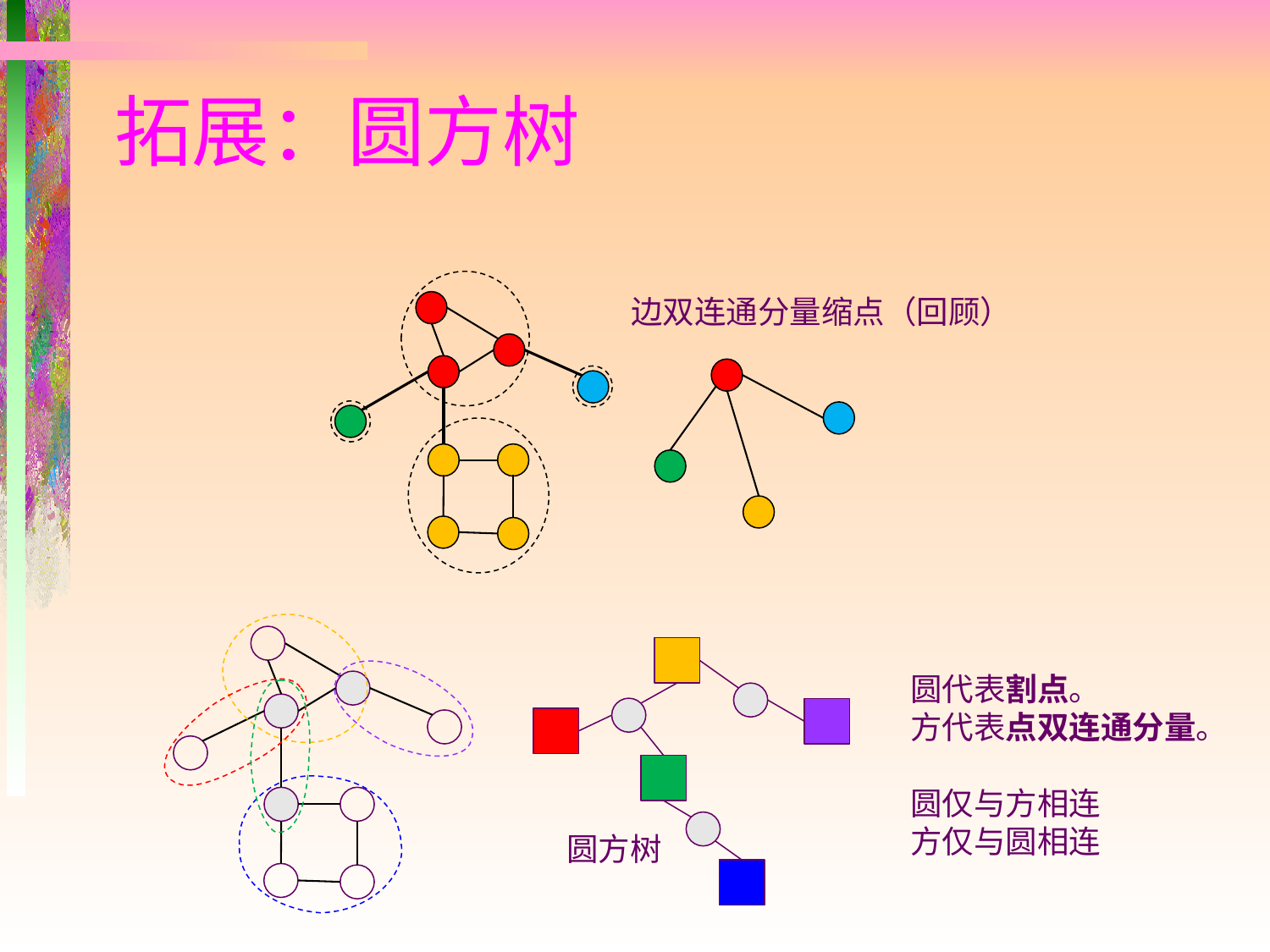

# 拓展：圆方树

边双连通分量缩点（回顾）

圆方树

圆代表割点。
方代表点双连通分量。

圆仅与方相连
方仅与圆相连